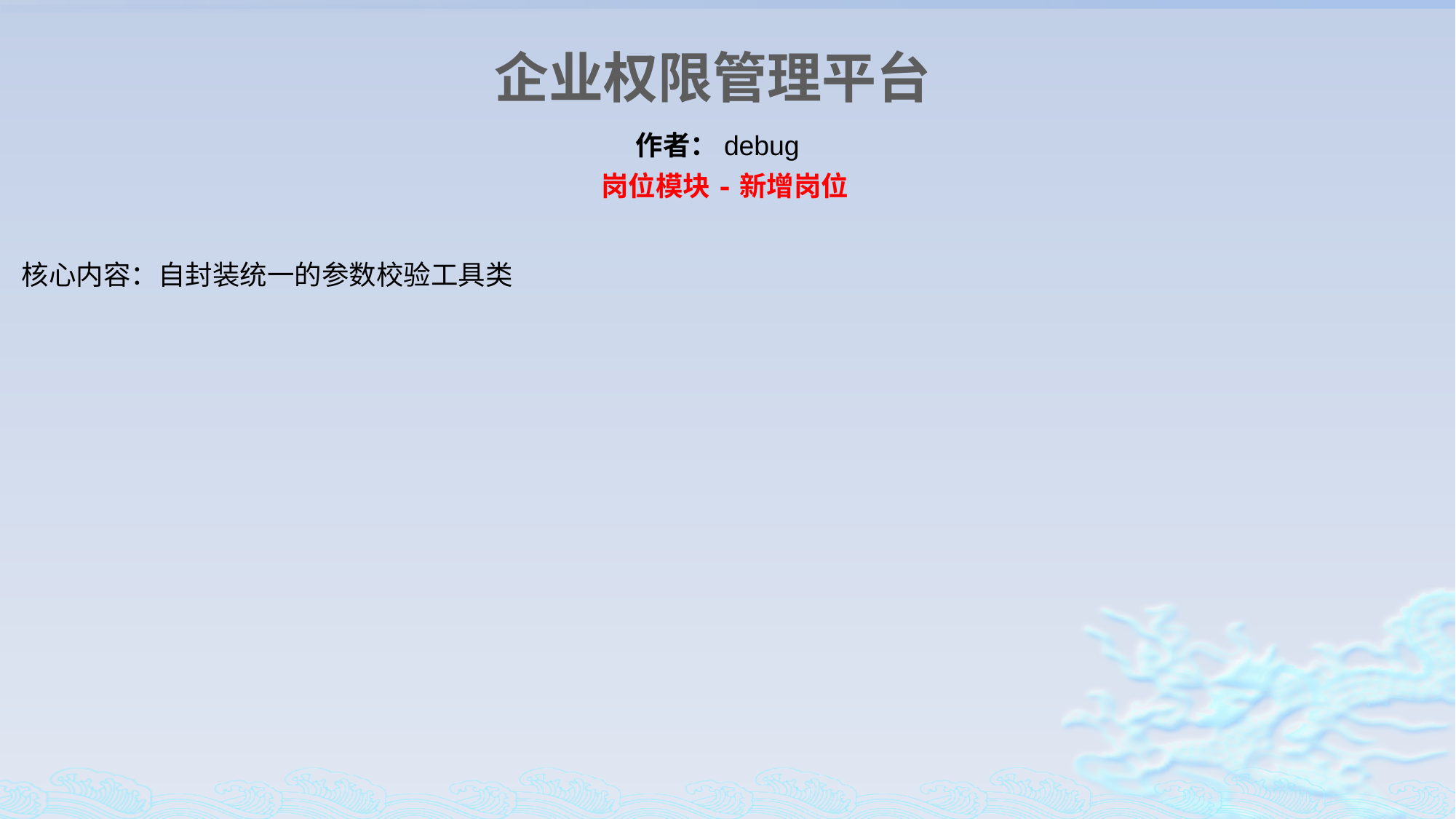

企业权限管理平台
作者：debug
岗位模块-新增岗位
核心内容：自封装统一的参数校验工具类